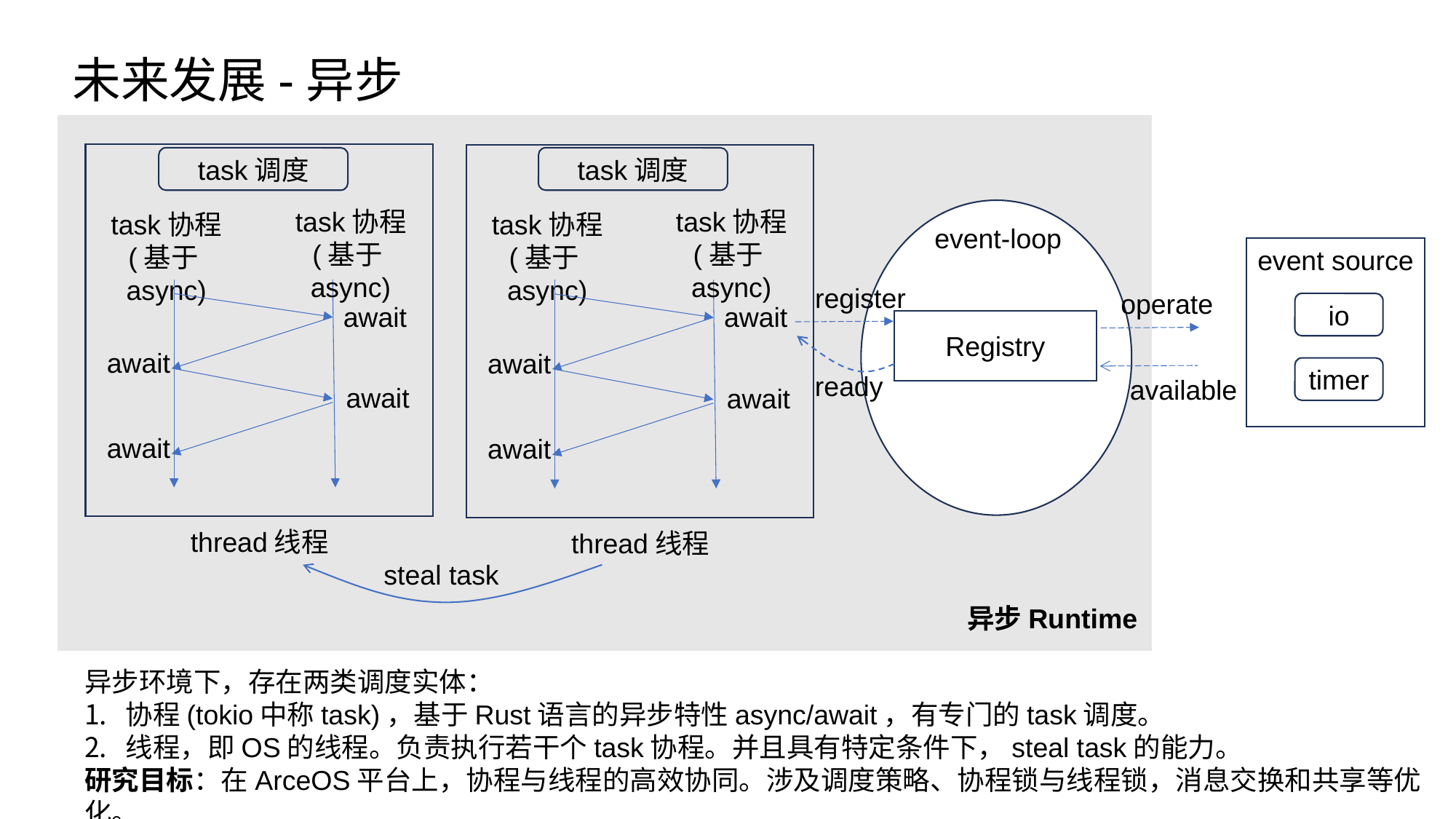

未来发展-异步

task调度
task调度
task协程
(基于async)
task协程
(基于async)

task协程
(基于async)
task协程
(基于async)
event-loop
event source
register
operate
io
await
await
Registry

await
await
timer
ready
available
await
await
await
await
thread线程
thread线程
steal task

异步Runtime
异步环境下，存在两类调度实体：
协程(tokio中称task)，基于Rust语言的异步特性async/await，有专门的task调度。
线程，即OS的线程。负责执行若干个task协程。并且具有特定条件下，steal task的能力。
研究目标：在ArceOS平台上，协程与线程的高效协同。涉及调度策略、协程锁与线程锁，消息交换和共享等优化。